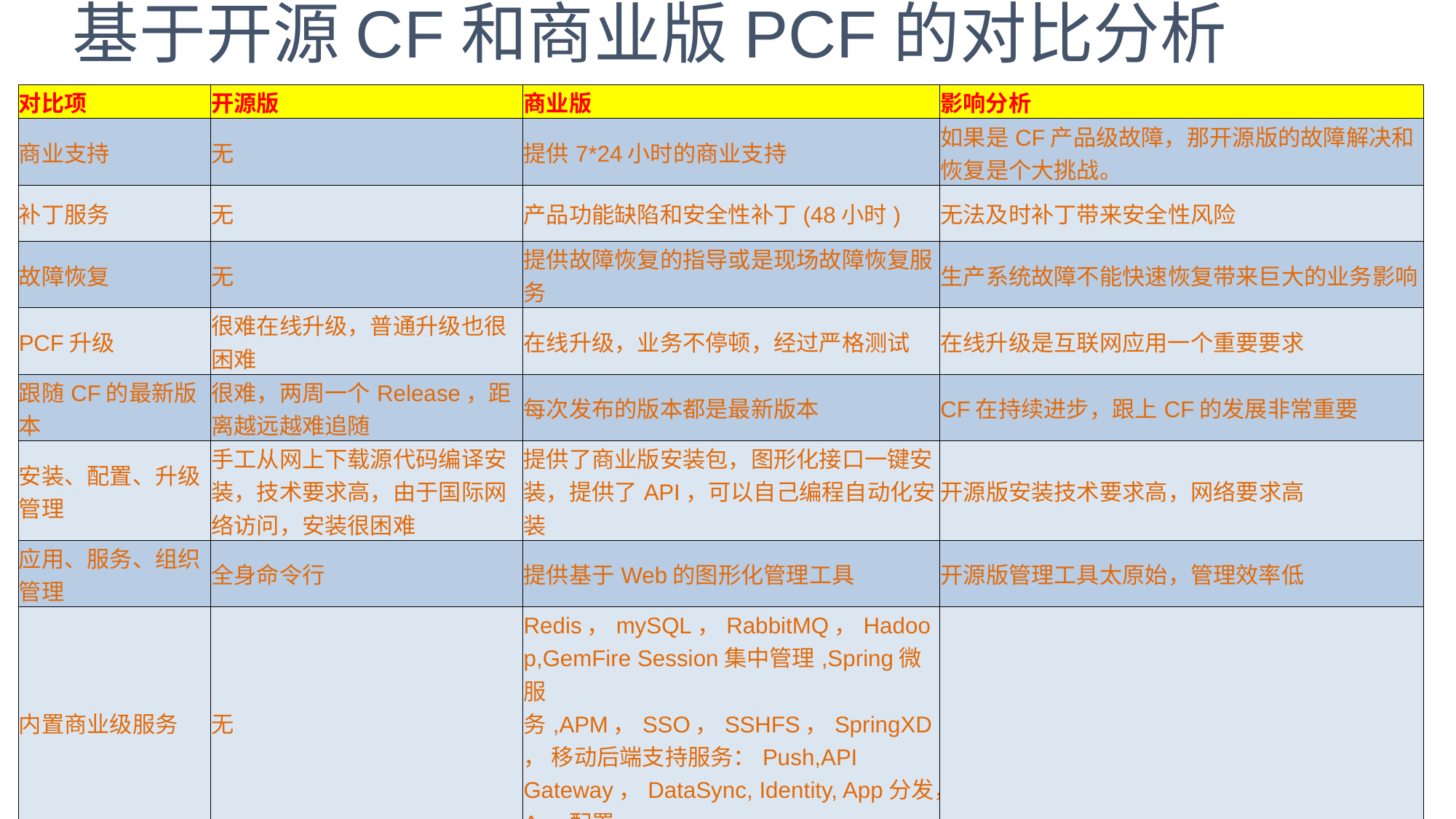

# 基于开源CF和商业版PCF的对比分析
| 对比项 | 开源版 | 商业版 | 影响分析 |
| --- | --- | --- | --- |
| 商业支持 | 无 | 提供7\*24小时的商业支持 | 如果是CF产品级故障，那开源版的故障解决和恢复是个大挑战。 |
| 补丁服务 | 无 | 产品功能缺陷和安全性补丁(48小时) | 无法及时补丁带来安全性风险 |
| 故障恢复 | 无 | 提供故障恢复的指导或是现场故障恢复服务 | 生产系统故障不能快速恢复带来巨大的业务影响 |
| PCF升级 | 很难在线升级，普通升级也很困难 | 在线升级，业务不停顿，经过严格测试 | 在线升级是互联网应用一个重要要求 |
| 跟随CF的最新版本 | 很难，两周一个Release，距离越远越难追随 | 每次发布的版本都是最新版本 | CF在持续进步，跟上CF的发展非常重要 |
| 安装、配置、升级管理 | 手工从网上下载源代码编译安装，技术要求高，由于国际网络访问，安装很困难 | 提供了商业版安装包，图形化接口一键安装，提供了API，可以自己编程自动化安装 | 开源版安装技术要求高，网络要求高 |
| 应用、服务、组织管理 | 全身命令行 | 提供基于Web的图形化管理工具 | 开源版管理工具太原始，管理效率低 |
| 内置商业级服务 | 无 | Redis，mySQL，RabbitMQ，Hadoop,GemFire Session集中管理,Spring微服务,APM，SSO，SSHFS，SpringXD， 移动后端支持服务：Push,API Gateway，DataSync, Identity, App分发，App配置 |  |
| 内置第三方商业服务Broker | 无 | ELK，Jenkins，Oracle DB,Weblogic应用服务器，Kafka，MongoDB，Cassandra，Neo4J | 开源需要自己开发这些服务 |